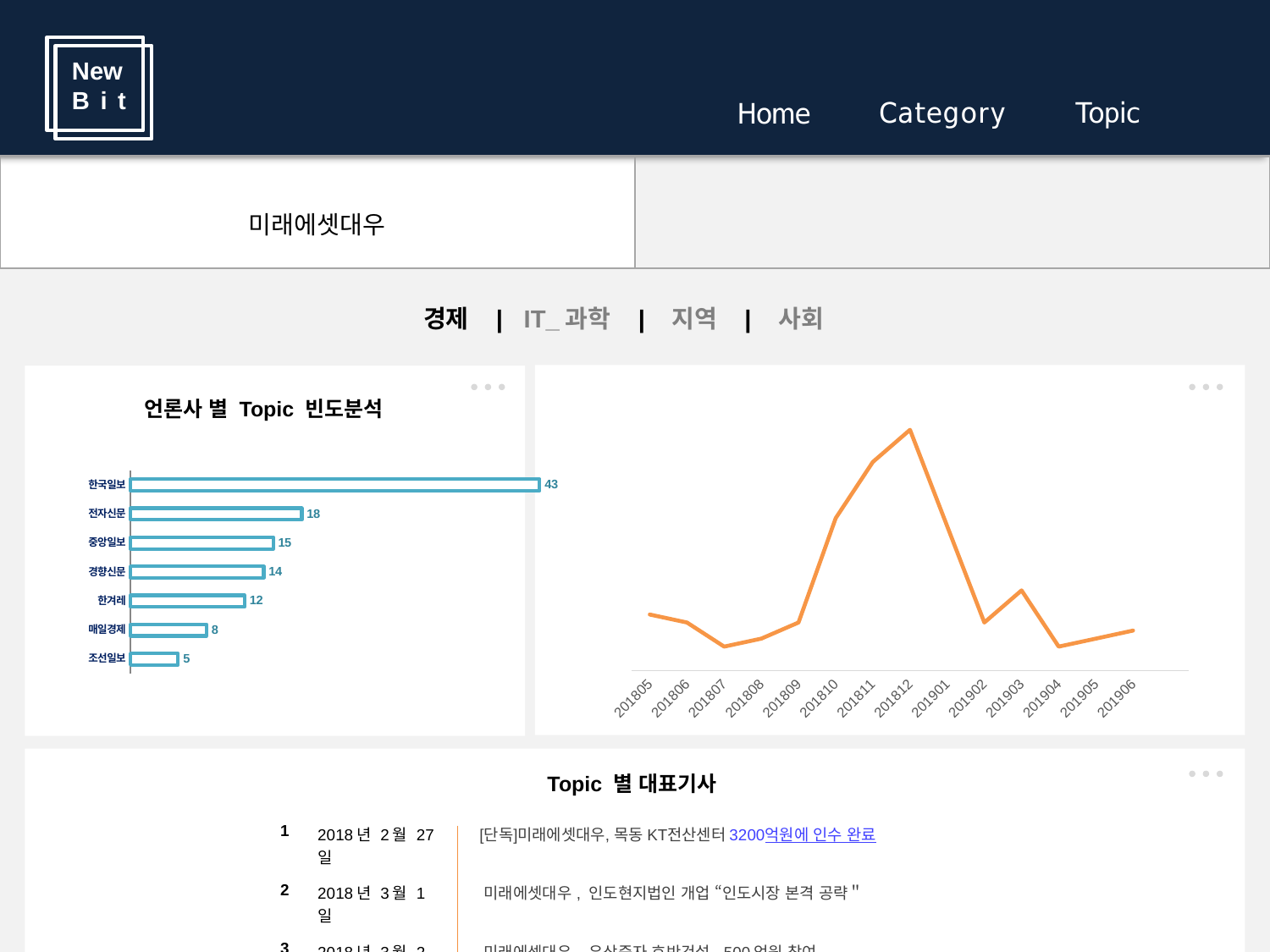

New
Bit

Category
Topic
Home

미래에셋대우
경제   |   IT_과학   |   지역   |   사회

### Chart

| Category | 계열 1 |
|---|---|
| 201805 | 7.0 |
| 201806 | 6.0 |
| 201807 | 3.0 |
| 201808 | 4.0 |
| 201809 | 6.0 |
| 201810 | 19.0 |
| 201811 | 26.0 |
| 201812 | 30.0 |
| 201901 | 18.0 |
| 201902 | 6.0 |
| 201903 | 10.0 |
| 201904 | 3.0 |
| 201905 | 4.0 |
| 201906 | 5.0 |
|  | None |

언론사 별 Topic 빈도분석

### Chart

| Category | 계열 1 |
|---|---|
| 조선일보 | 5.0 |
| 매일경제 | 8.0 |
| 한겨레 | 12.0 |
| 경향신문 | 14.0 |
| 중앙일보 | 15.0 |
| 전자신문 | 18.0 |
| 한국일보 | 43.0 |
Topic 별 대표기사

| 1 | 2018년 2월 27일 | [단독]미래에셋대우, 목동 KT전산센터 3200억원에 인수 완료 |
| --- | --- | --- |
| 2 | 2018년 3월 1일 | 미래에셋대우, 인도현지법인 개업 “인도시장 본격 공략＂ |
| 3 | 2018년 3월 2일 | 미래에셋대우, 유상증자 호반건설, 500억원 참여 |
| 4 | 2018년 4월 19일 | [Hot-Line] “미래에셋대우, 자사주 소각 결정 긍정적… 중장기적 관심“ |
| 5 | 2018년 5월 10일 | 5조원대 홍콩빌딩 인수에 미래에셋대우 3200억 투자 |
| 6 | 2018년 5월 27일 | 미래에셋대우 11년만에 ‘분기 수익 2000억원＇돌파 |